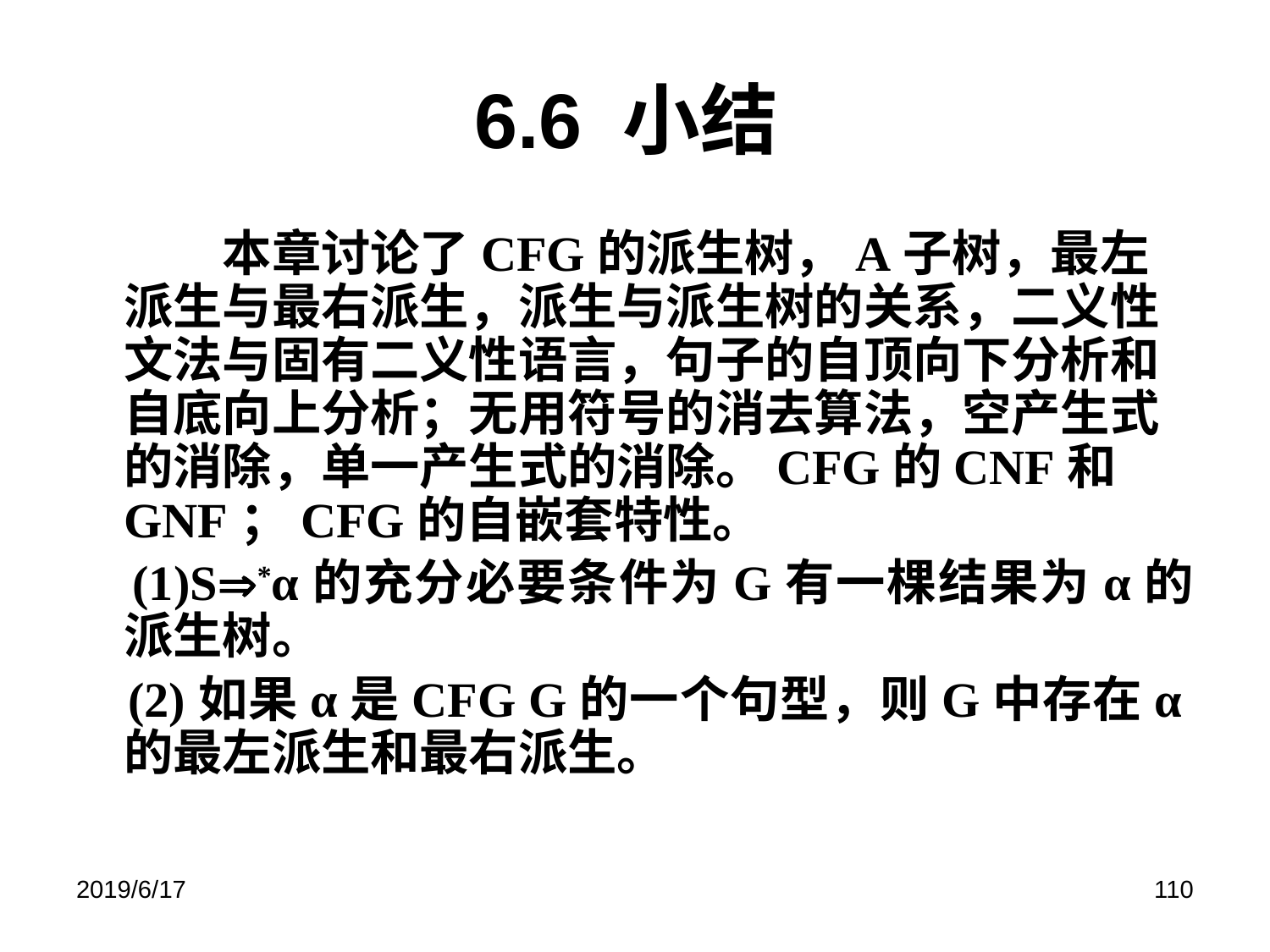

# 6.6 小结
            本章讨论了CFG的派生树，A子树，最左派生与最右派生，派生与派生树的关系，二义性文法与固有二义性语言，句子的自顶向下分析和自底向上分析；无用符号的消去算法，空产生式的消除，单一产生式的消除。CFG的CNF和GNF；CFG的自嵌套特性。
    (1)S⇒*α的充分必要条件为G有一棵结果为α的派生树。
    (2)如果α是CFG G的一个句型，则G中存在α的最左派生和最右派生。
2019/6/17
110